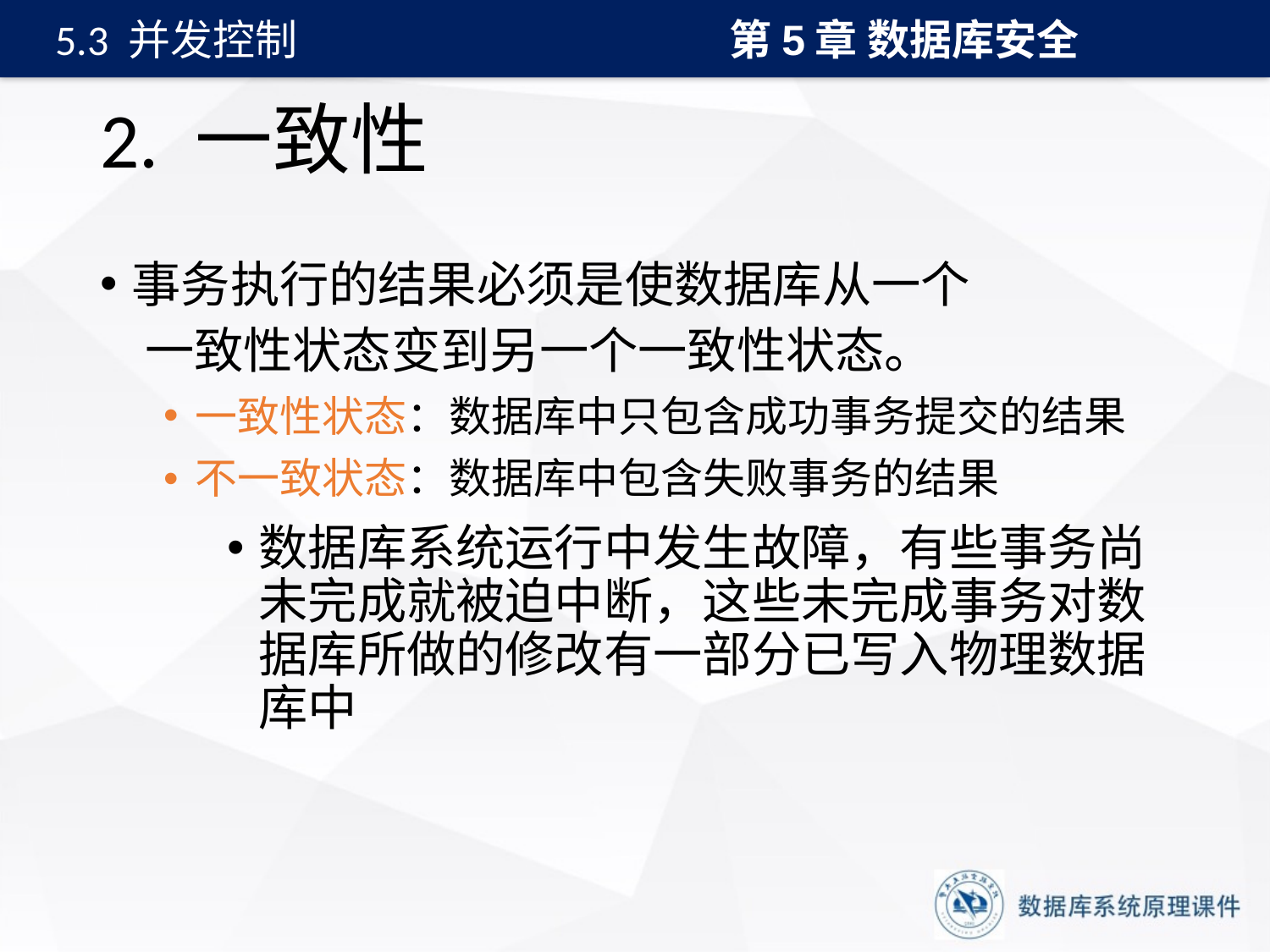

第5章 数据库安全
5.3 并发控制
# 2. 一致性
事务执行的结果必须是使数据库从一个
   一致性状态变到另一个一致性状态。
一致性状态：数据库中只包含成功事务提交的结果
不一致状态：数据库中包含失败事务的结果
数据库系统运行中发生故障，有些事务尚未完成就被迫中断，这些未完成事务对数据库所做的修改有一部分已写入物理数据库中